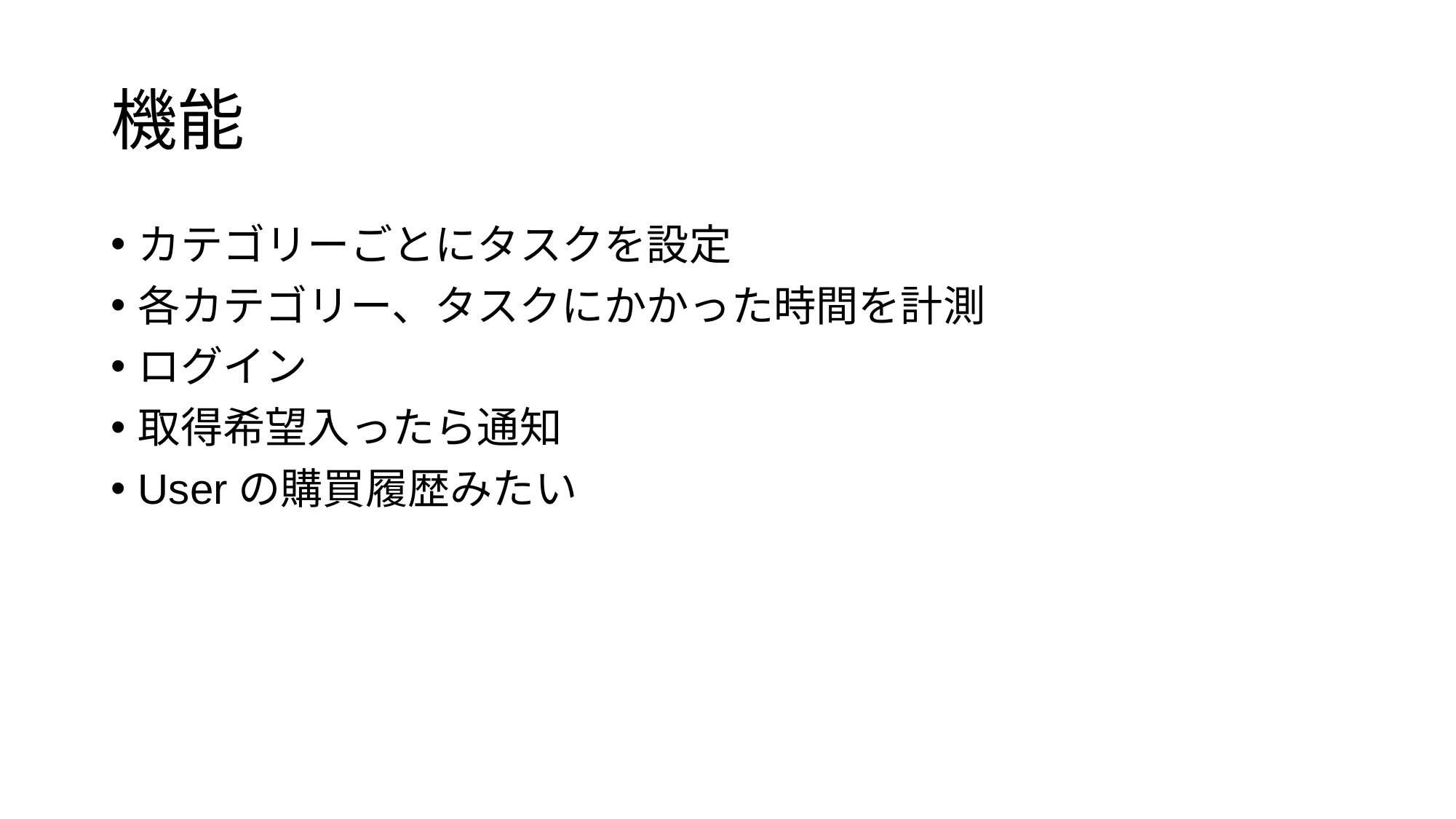

# 機能
カテゴリーごとにタスクを設定
各カテゴリー、タスクにかかった時間を計測
ログイン
取得希望入ったら通知
Userの購買履歴みたい